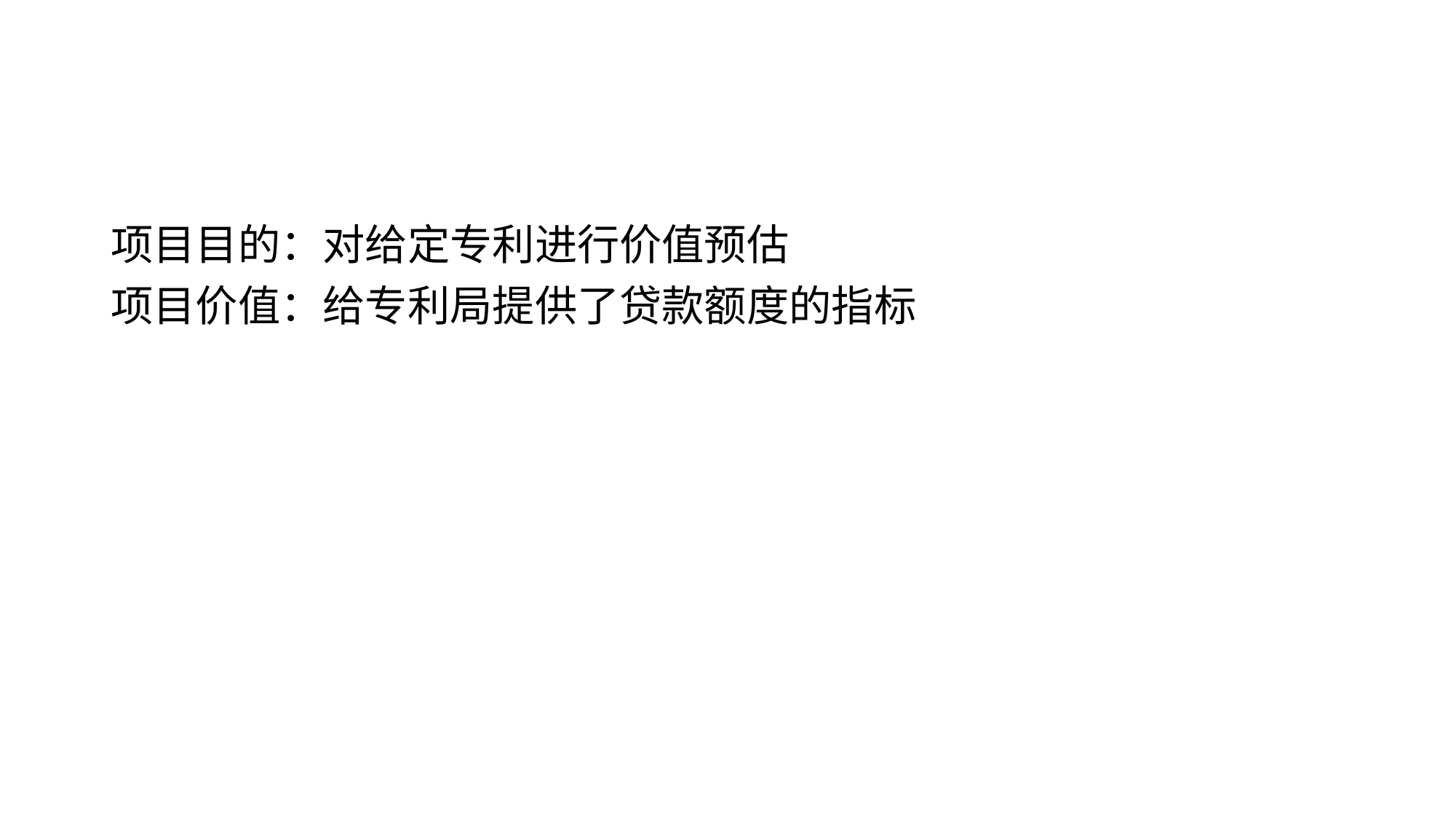

#
项目目的：对给定专利进行价值预估
项目价值：给专利局提供了贷款额度的指标